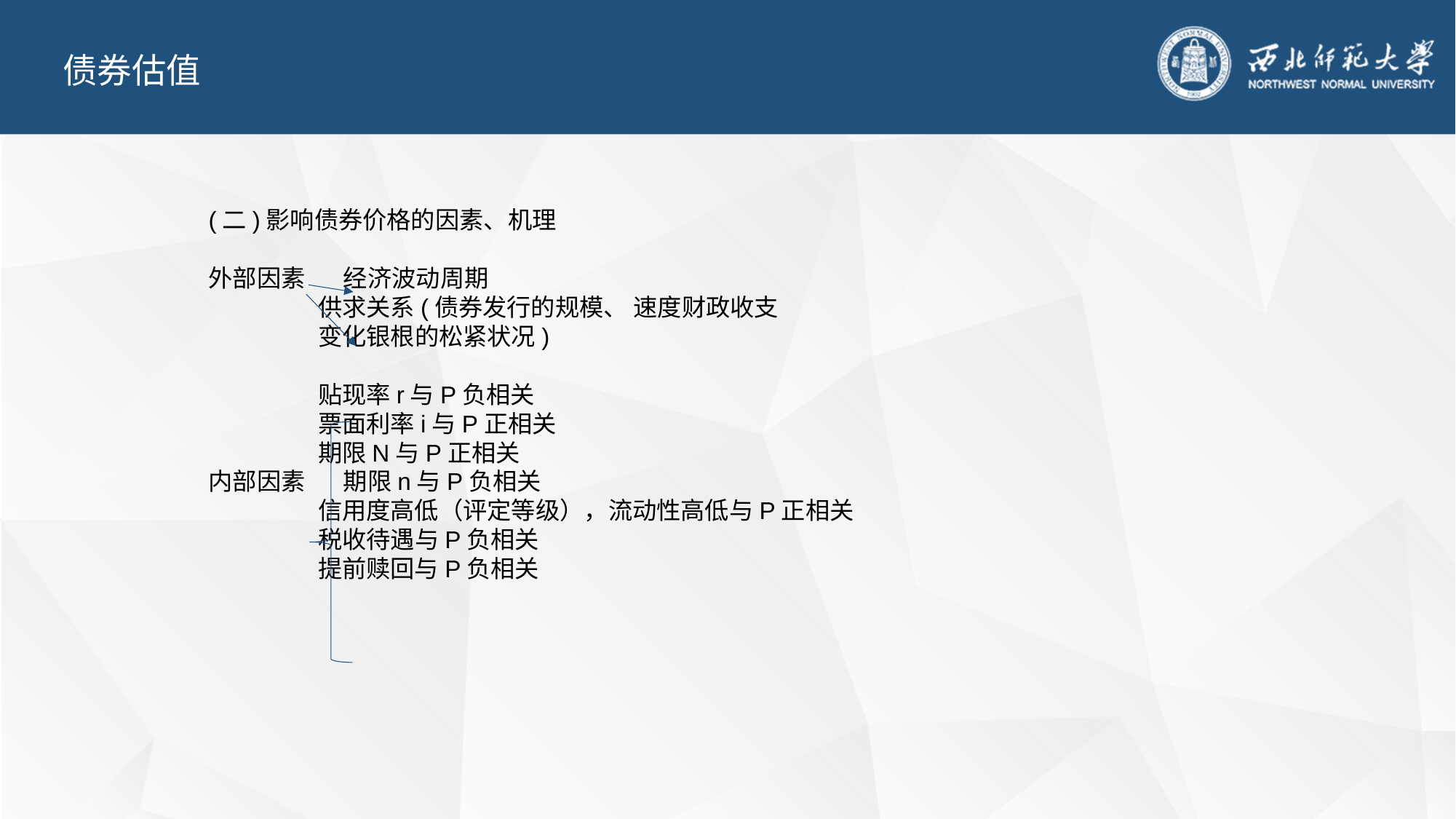

债券估值
(二)影响债券价格的因素、机理

外部因素       经济波动周期
                   供求关系(债券发行的规模、 速度财政收支
                   变化银根的松紧状况)

                   贴现率r与P负相关
                   票面利率i与P正相关
                   期限N与P正相关
内部因素       期限n与P负相关
                   信用度高低（评定等级），流动性高低与P正相关
                   税收待遇与P负相关
                   提前赎回与P负相关